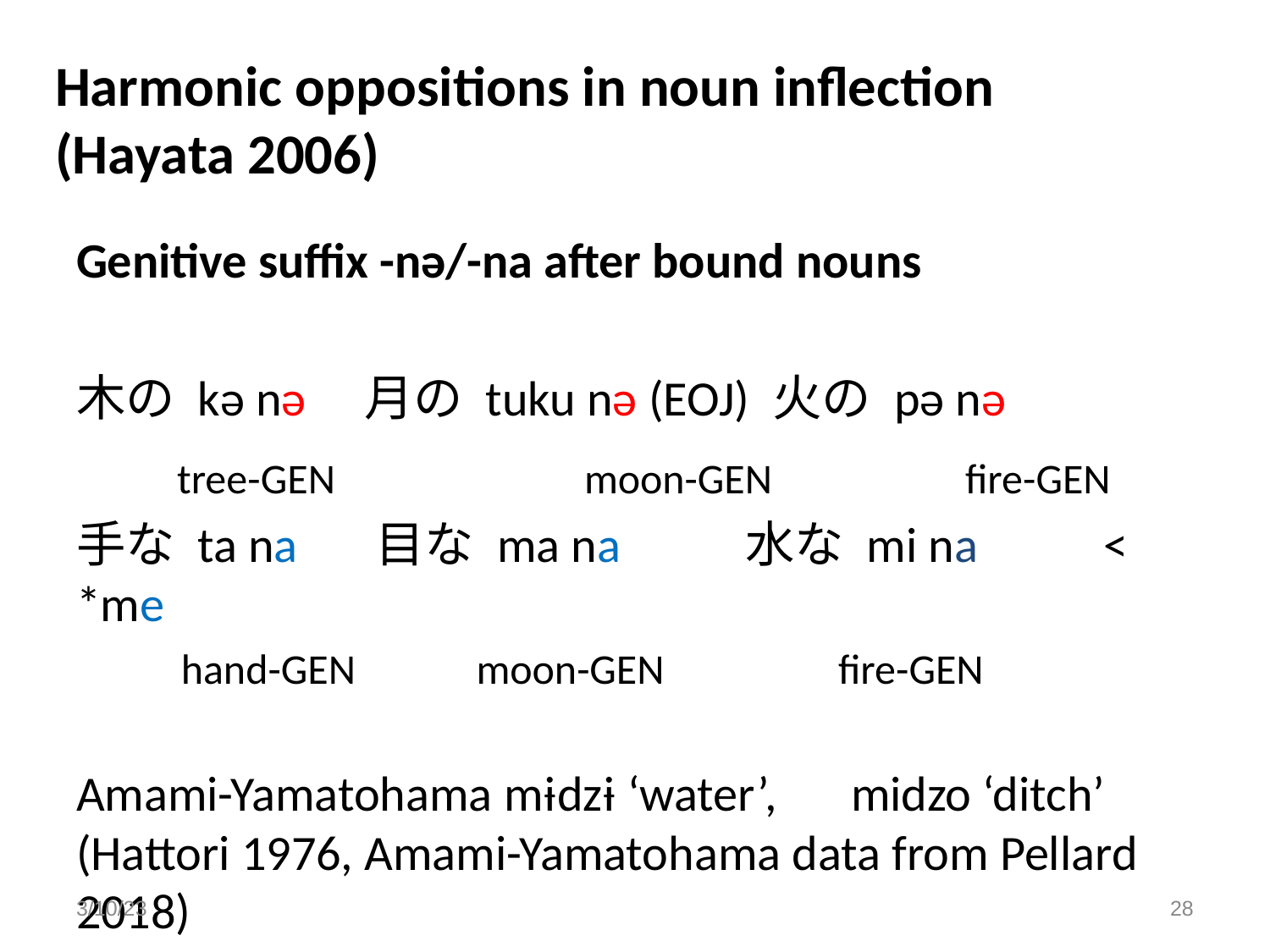

# Harmonic oppositions in noun inflection (Hayata 2006)
Genitive suffix -nə/-na after bound nouns

木の kə nə	  月の tuku nə (EOJ) 火の pə nə
         tree-gen	  	moon-gen		fire-gen
手な ta na 	   目な ma na	  水な mi na	 < *me
           hand-gen	  moon-gen		fire-gen
Amami-Yamatohama mɨdzɨ ‘water’,　midzo ‘ditch’ (Hattori 1976, Amami-Yamatohama data from Pellard 2018)

3/10/23

28